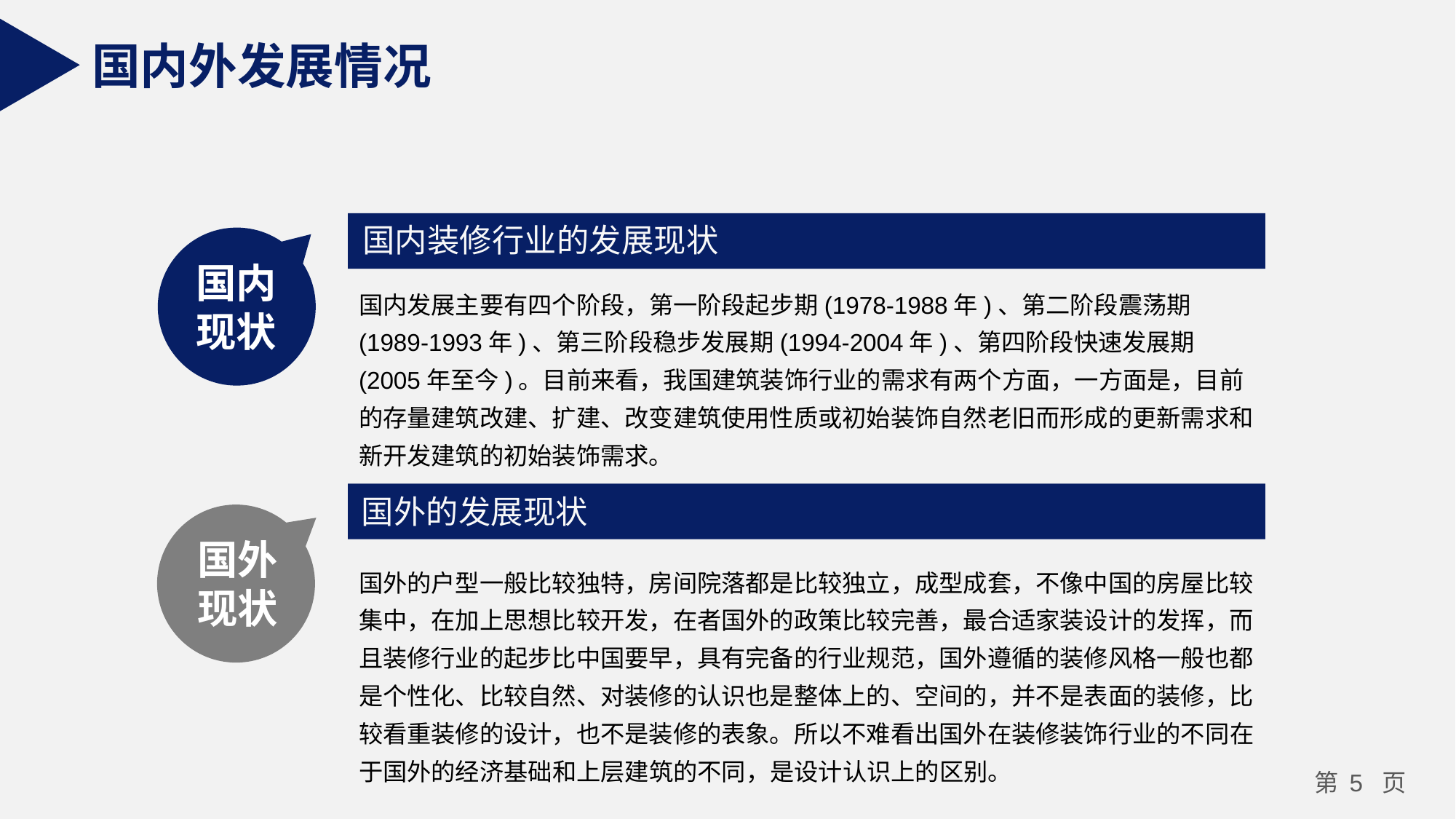

国内外发展情况

国内装修行业的发展现状
国内发展主要有四个阶段，第一阶段起步期(1978-1988年)、第二阶段震荡期(1989-1993年)、第三阶段稳步发展期(1994-2004年)、第四阶段快速发展期(2005年至今)。目前来看，我国建筑装饰行业的需求有两个方面，一方面是，目前的存量建筑改建、扩建、改变建筑使用性质或初始装饰自然老旧而形成的更新需求和新开发建筑的初始装饰需求。
国内
现状

国外的发展现状

国外
现状
国外的户型一般比较独特，房间院落都是比较独立，成型成套，不像中国的房屋比较集中，在加上思想比较开发，在者国外的政策比较完善，最合适家装设计的发挥，而且装修行业的起步比中国要早，具有完备的行业规范，国外遵循的装修风格一般也都是个性化、比较自然、对装修的认识也是整体上的、空间的，并不是表面的装修，比较看重装修的设计，也不是装修的表象。所以不难看出国外在装修装饰行业的不同在于国外的经济基础和上层建筑的不同，是设计认识上的区别。